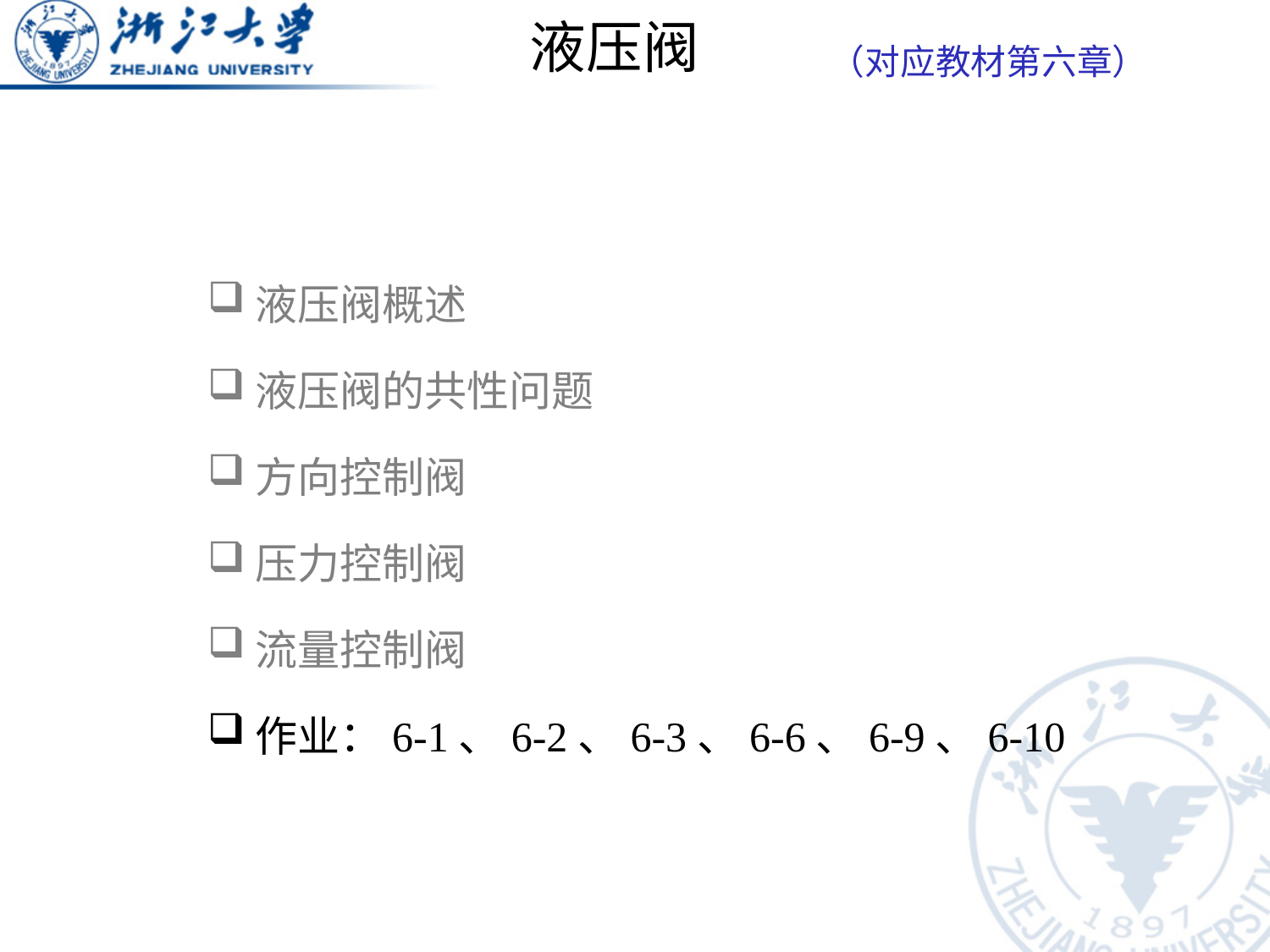

# 液压阀
（对应教材第六章）
液压阀概述
液压阀的共性问题
方向控制阀
压力控制阀
流量控制阀
作业：6-1、6-2、6-3、6-6、6-9、6-10